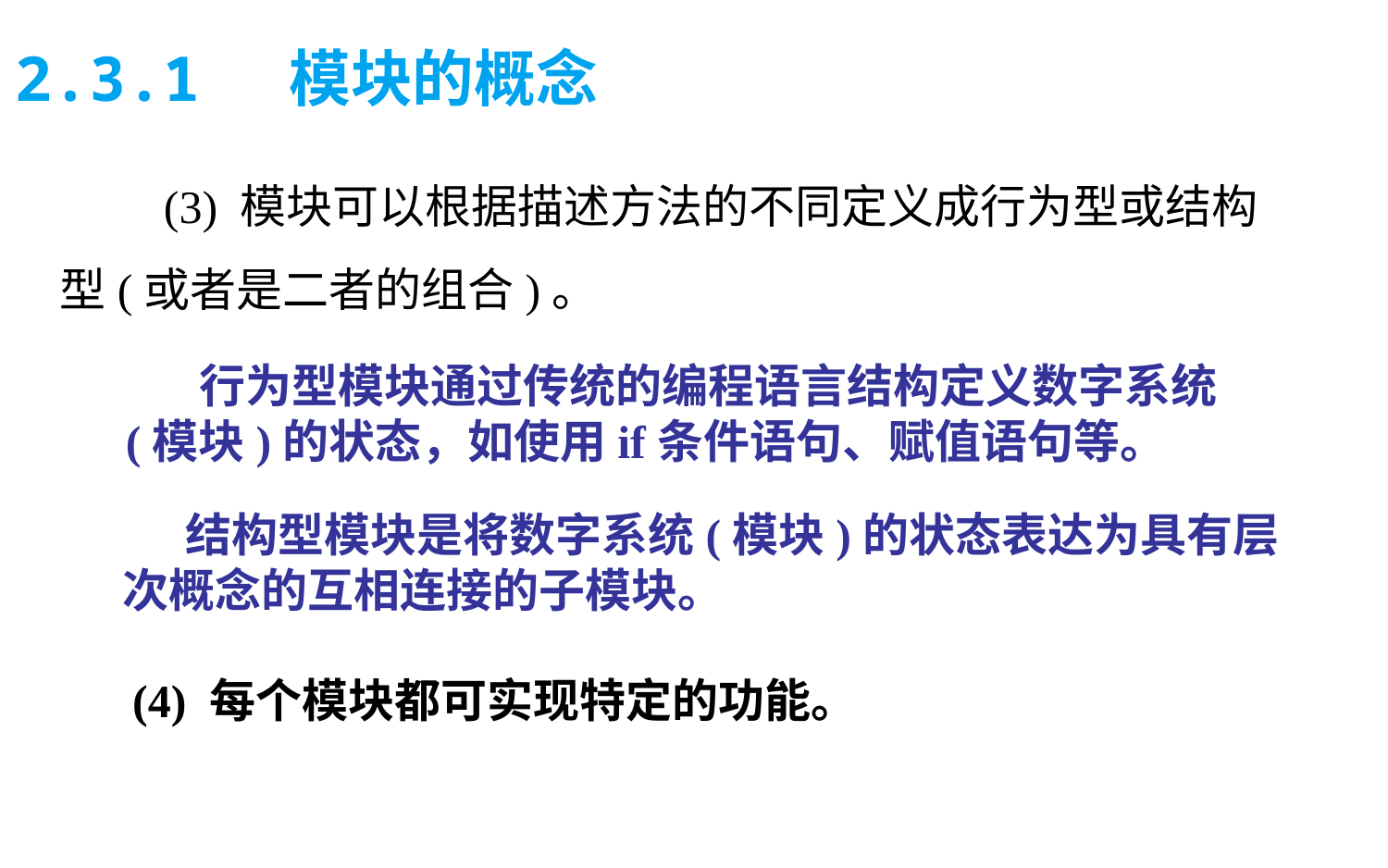

2.3.1  模块的概念
# (3) 模块可以根据描述方法的不同定义成行为型或结构型(或者是二者的组合)。
      行为型模块通过传统的编程语言结构定义数字系统(模块)的状态，如使用if条件语句、赋值语句等。
     结构型模块是将数字系统(模块)的状态表达为具有层次概念的互相连接的子模块。
 (4) 每个模块都可实现特定的功能。